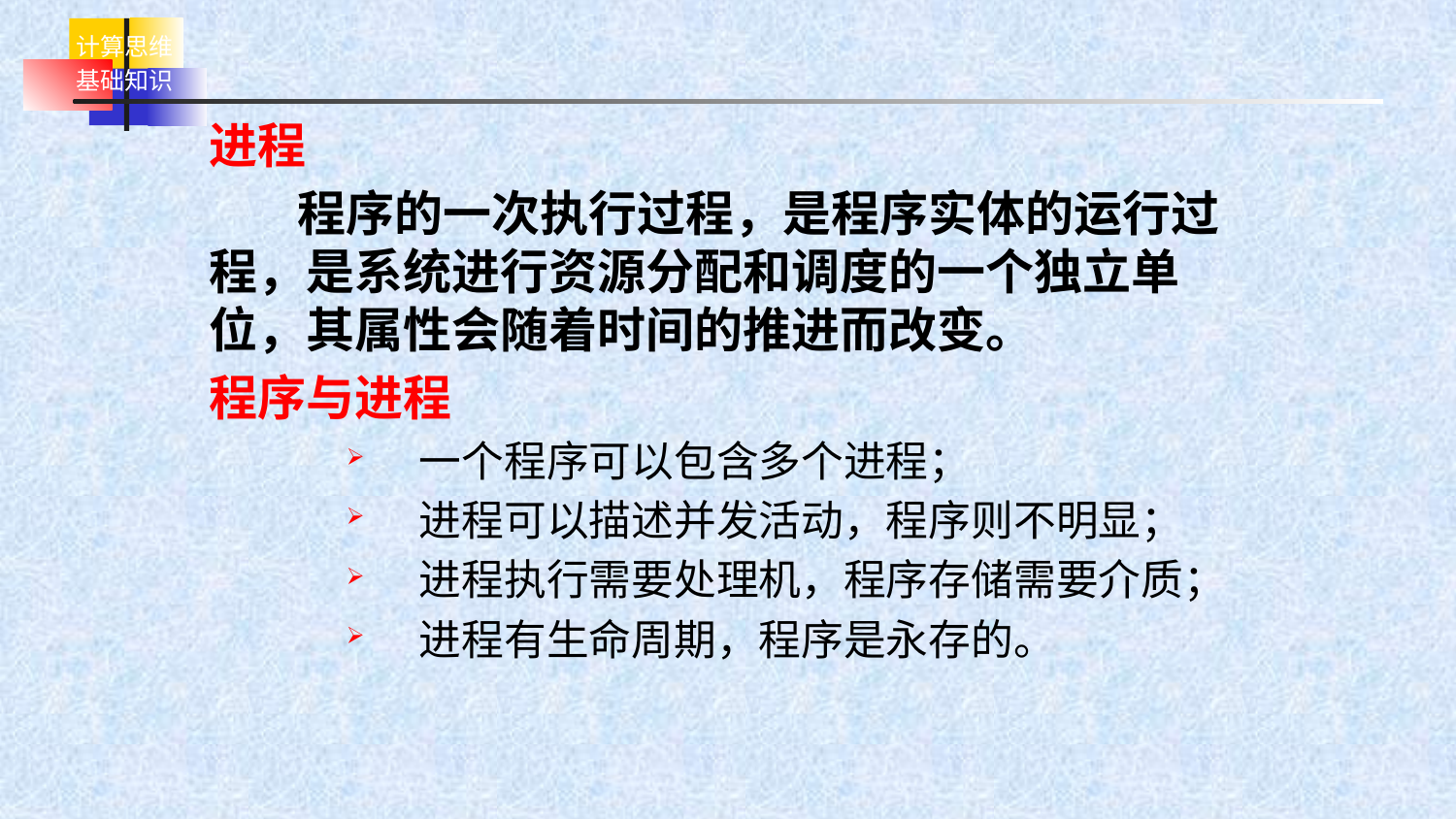

进程
       程序的一次执行过程，是程序实体的运行过程，是系统进行资源分配和调度的一个独立单位，其属性会随着时间的推进而改变。
程序与进程
一个程序可以包含多个进程；
进程可以描述并发活动，程序则不明显；
进程执行需要处理机，程序存储需要介质；
进程有生命周期，程序是永存的。